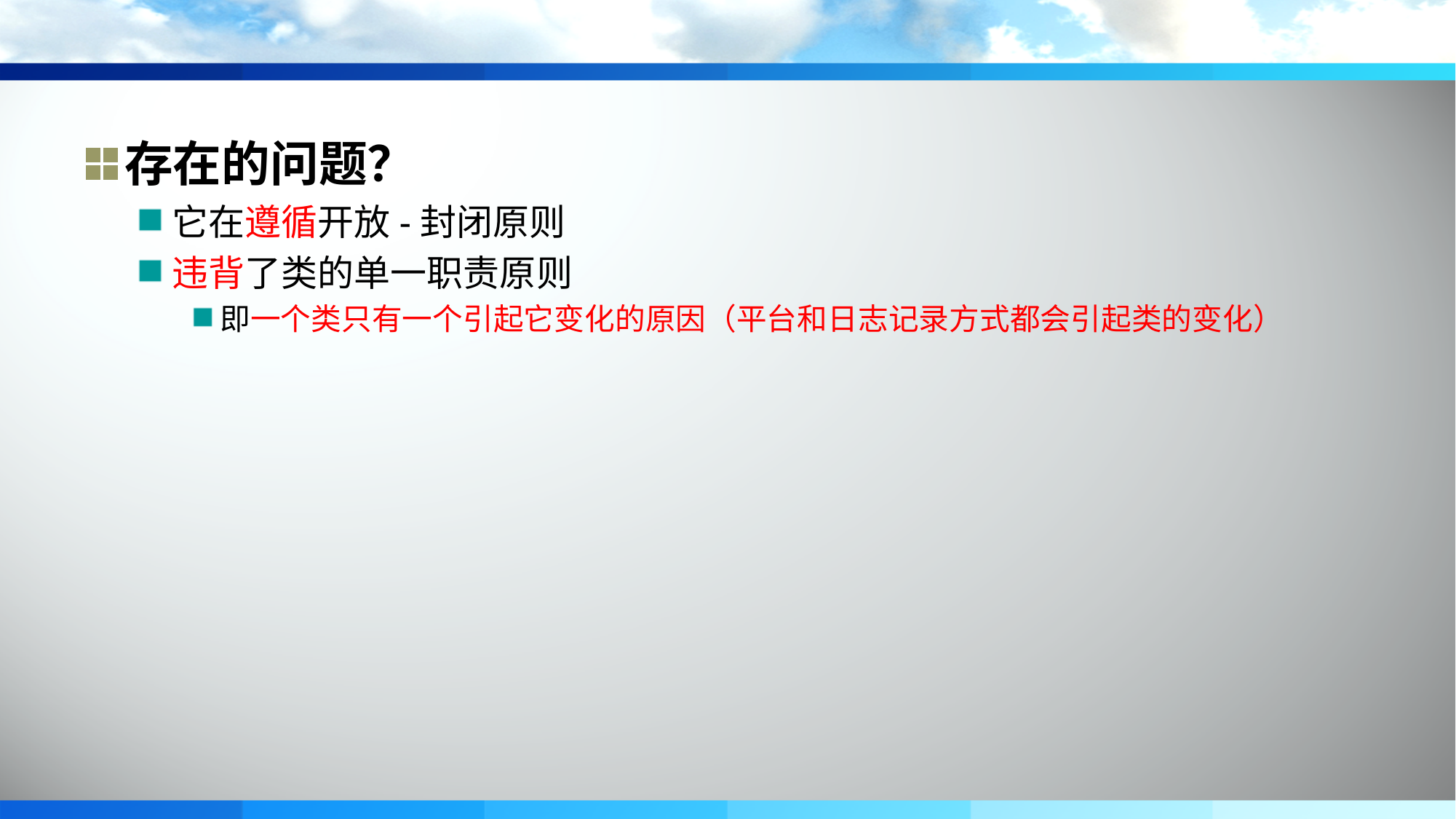

存在的问题？
它在遵循开放-封闭原则
违背了类的单一职责原则
即一个类只有一个引起它变化的原因（平台和日志记录方式都会引起类的变化）